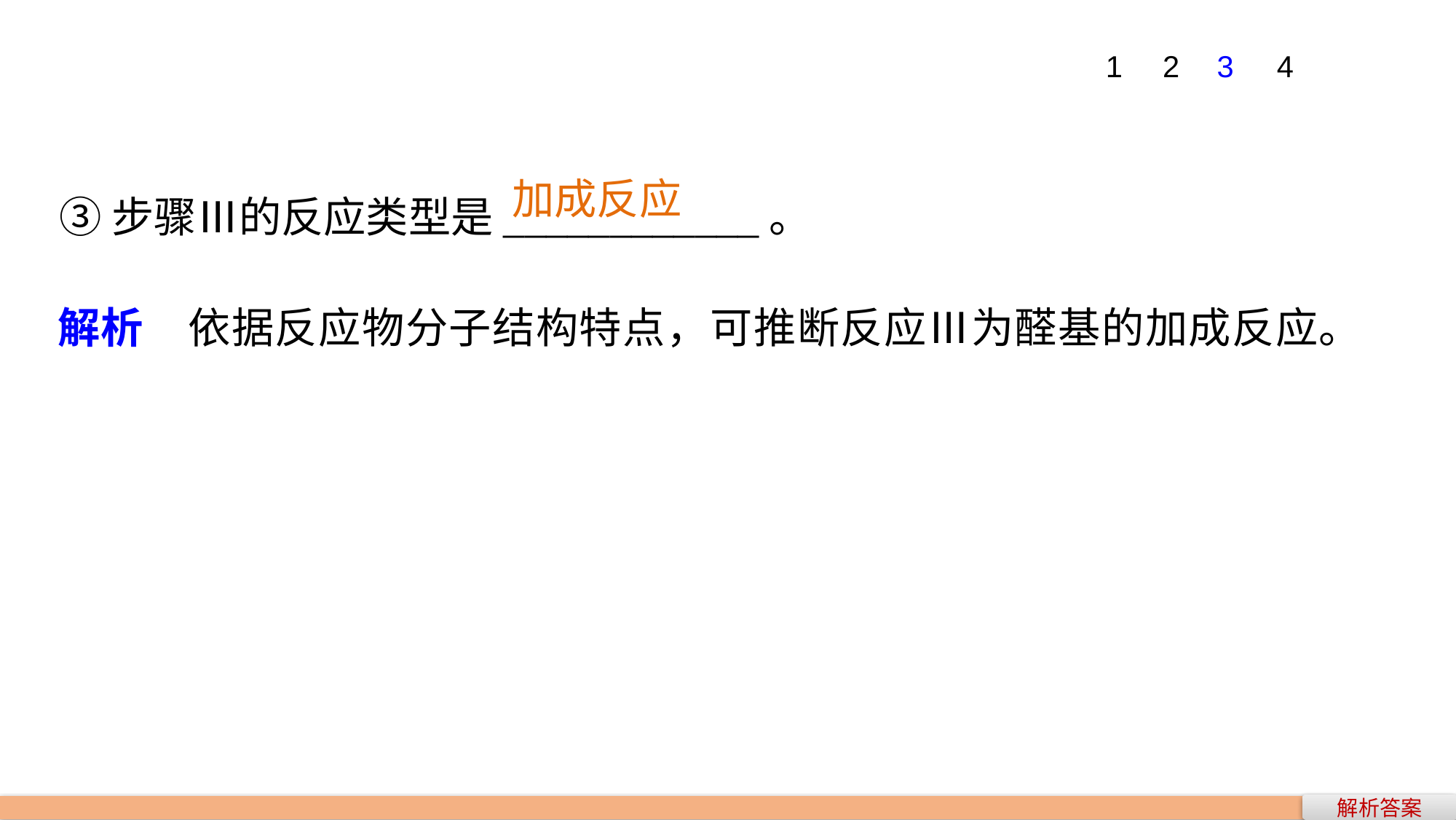

1
2
3
4
③步骤Ⅲ的反应类型是____________。
加成反应
解析　依据反应物分子结构特点，可推断反应Ⅲ为醛基的加成反应。
解析答案